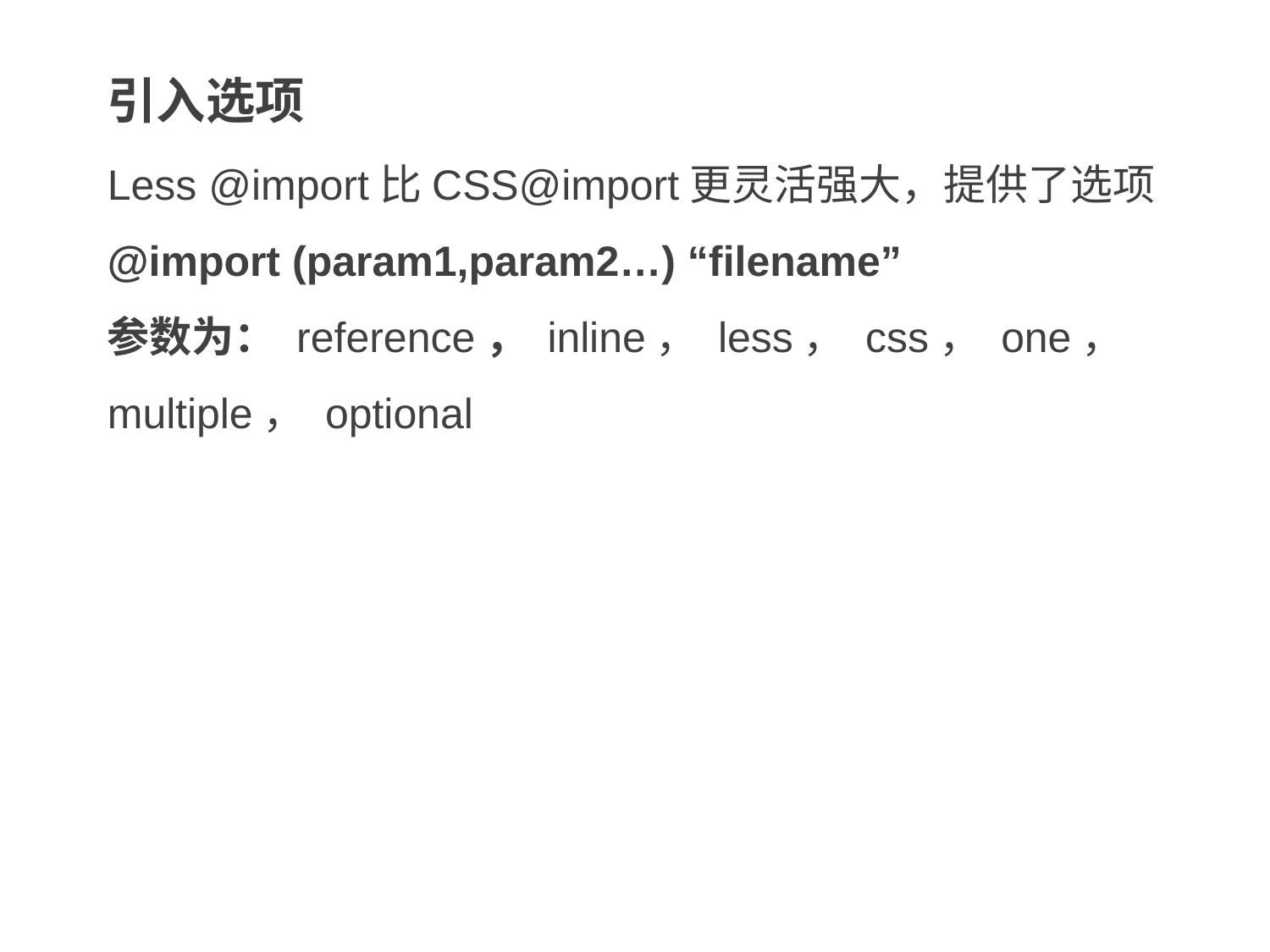

引入选项
Less @import比CSS@import更灵活强大，提供了选项
@import (param1,param2…) “filename”
参数为： reference， inline， less， css， one， multiple， optional